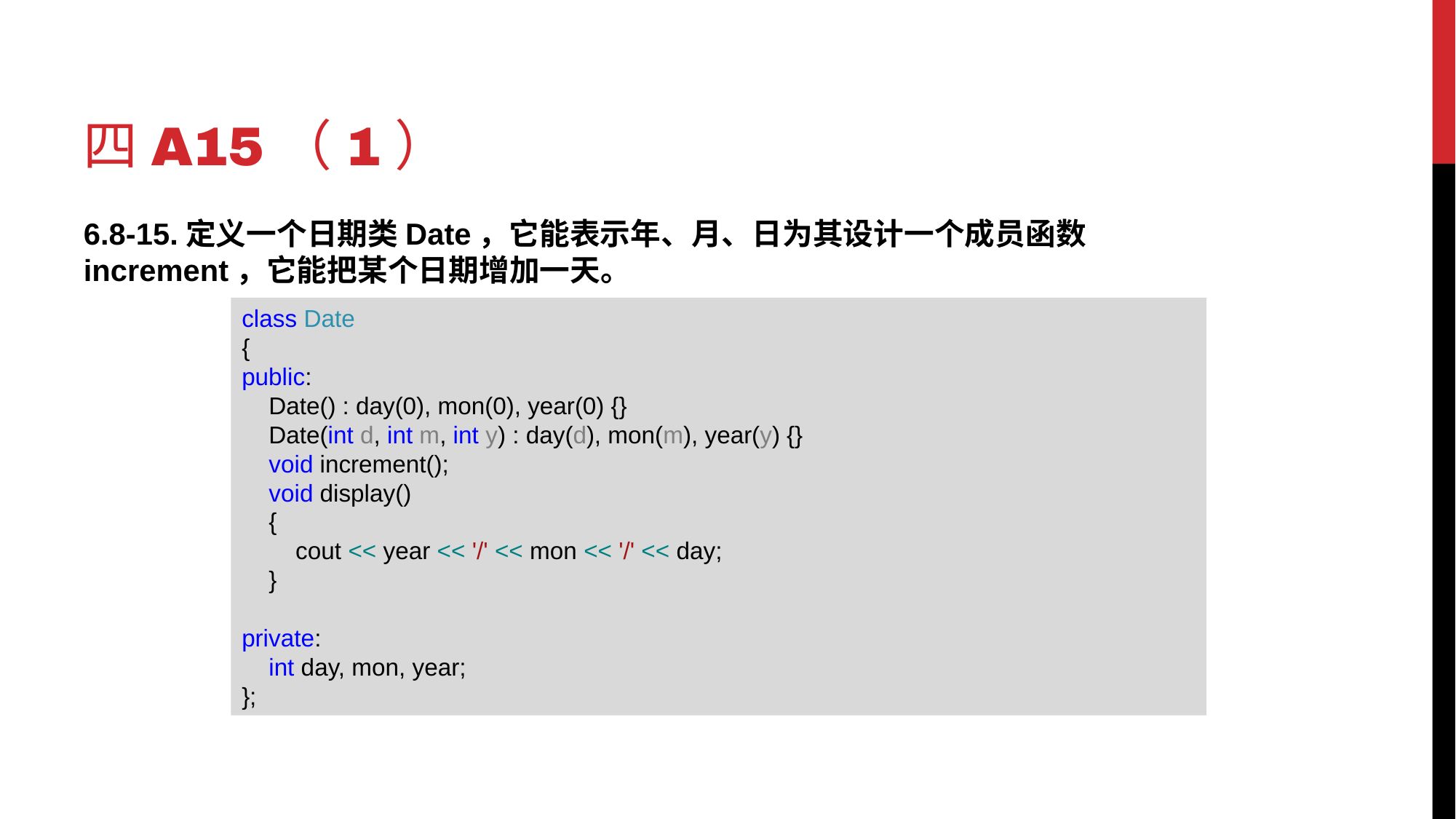

# 四a15（1）
6.8-15.定义一个日期类Date，它能表示年、月、日为其设计一个成员函数increment，它能把某个日期增加一天。

class Date
{
public:
    Date() : day(0), mon(0), year(0) {}
    Date(int d, int m, int y) : day(d), mon(m), year(y) {}
    void increment();
    void display()
    {
        cout << year << '/' << mon << '/' << day;
    }

private:
    int day, mon, year;
};